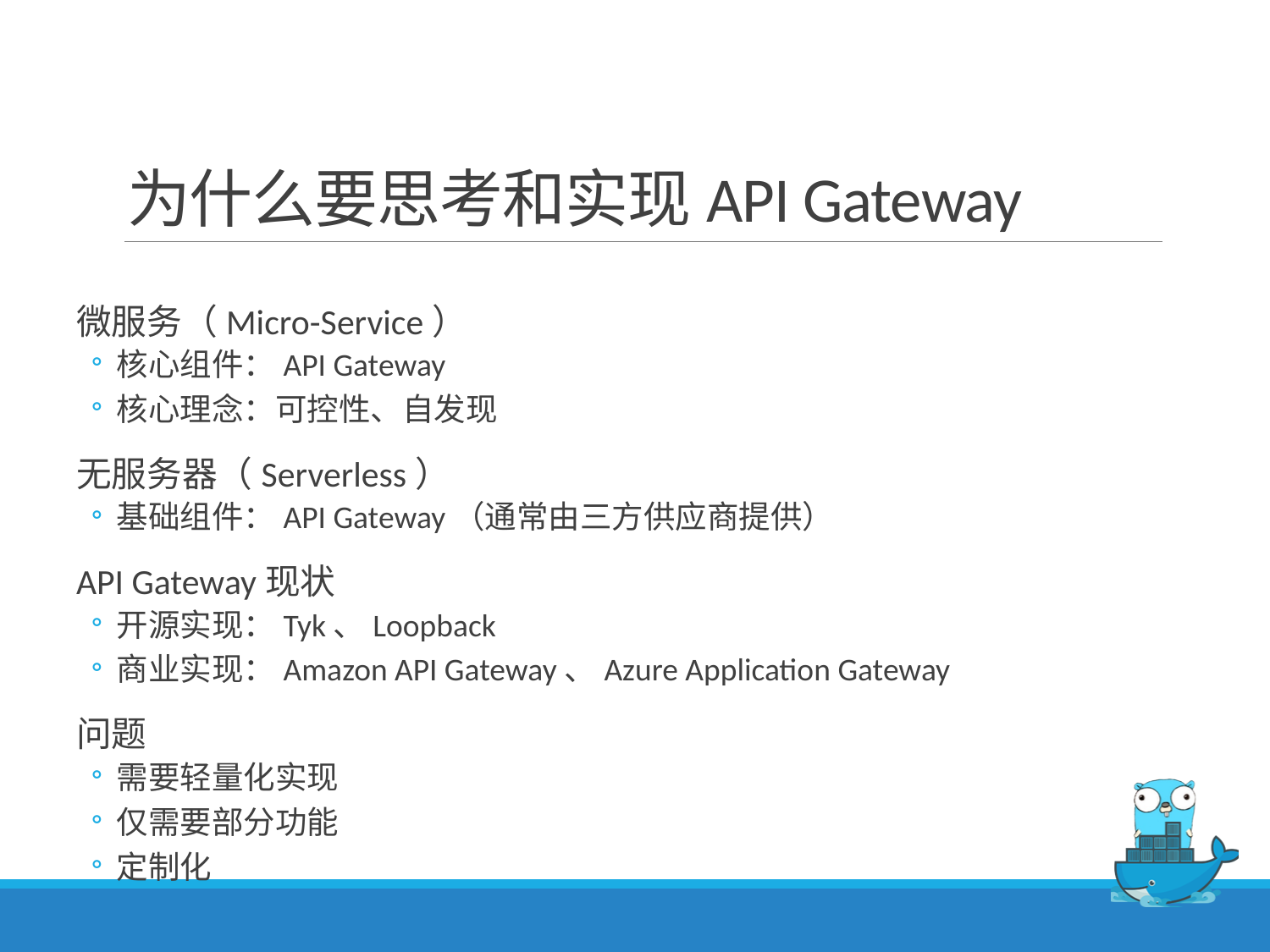

# 为什么要思考和实现API Gateway
微服务（Micro-Service）
核心组件：API Gateway
核心理念：可控性、自发现
无服务器（Serverless）
基础组件：API Gateway（通常由三方供应商提供）
API Gateway现状
开源实现：Tyk、Loopback
商业实现：Amazon API Gateway、Azure Application Gateway
问题
需要轻量化实现
仅需要部分功能
定制化